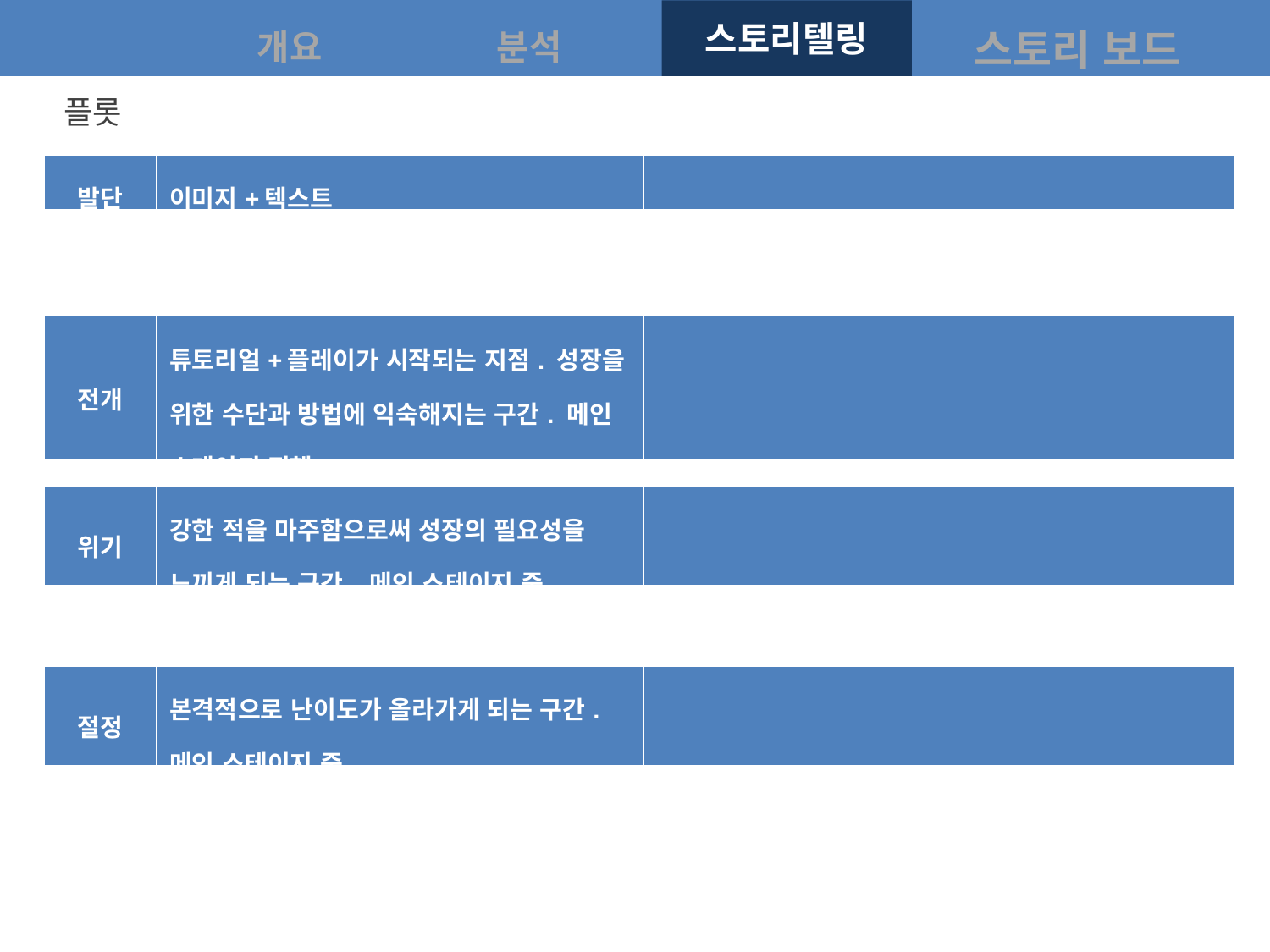

플롯
| 발단 | 이미지+텍스트 |  |
| --- | --- | --- |
| 전개 | 튜토리얼+플레이가 시작되는 지점. 성장을 위한 수단과 방법에 익숙해지는 구간. 메인 스테이지 진행. |  |
| --- | --- | --- |
| 위기 | 강한 적을 마주함으로써 성장의 필요성을 느끼게 되는 구간. 메인 스테이지 중 |  |
| --- | --- | --- |
| 절정 | 본격적으로 난이도가 올라가게 되는 구간. 메인 스테이지 중 |  |
| --- | --- | --- |